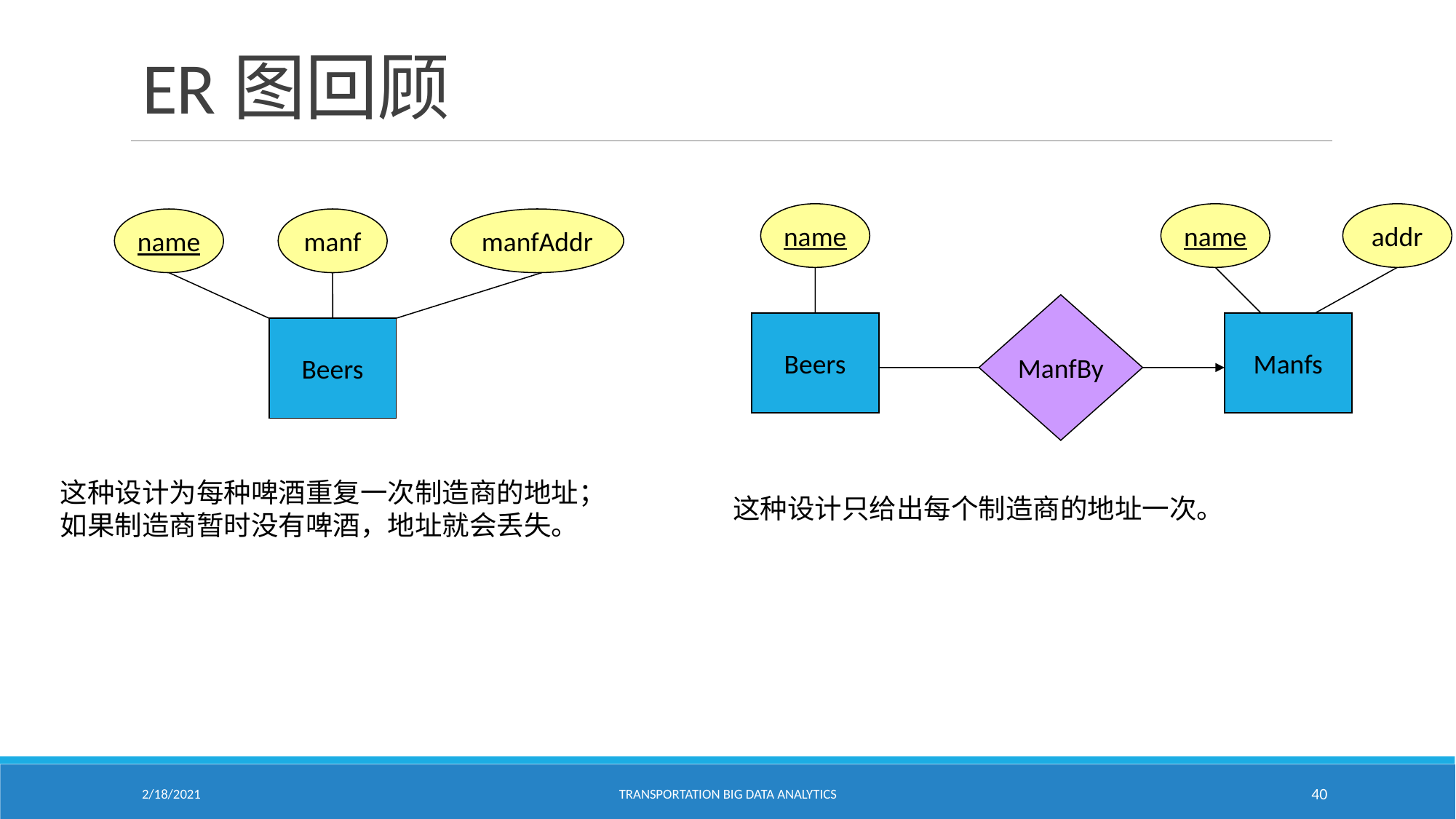

# ER图回顾
name
name
addr
name
manf
manfAddr

ManfBy
Beers
Manfs
Beers

这种设计为每种啤酒重复一次制造商的地址；如果制造商暂时没有啤酒，地址就会丢失。
这种设计只给出每个制造商的地址一次。
2/18/2021
Transportation Big Data Analytics
40